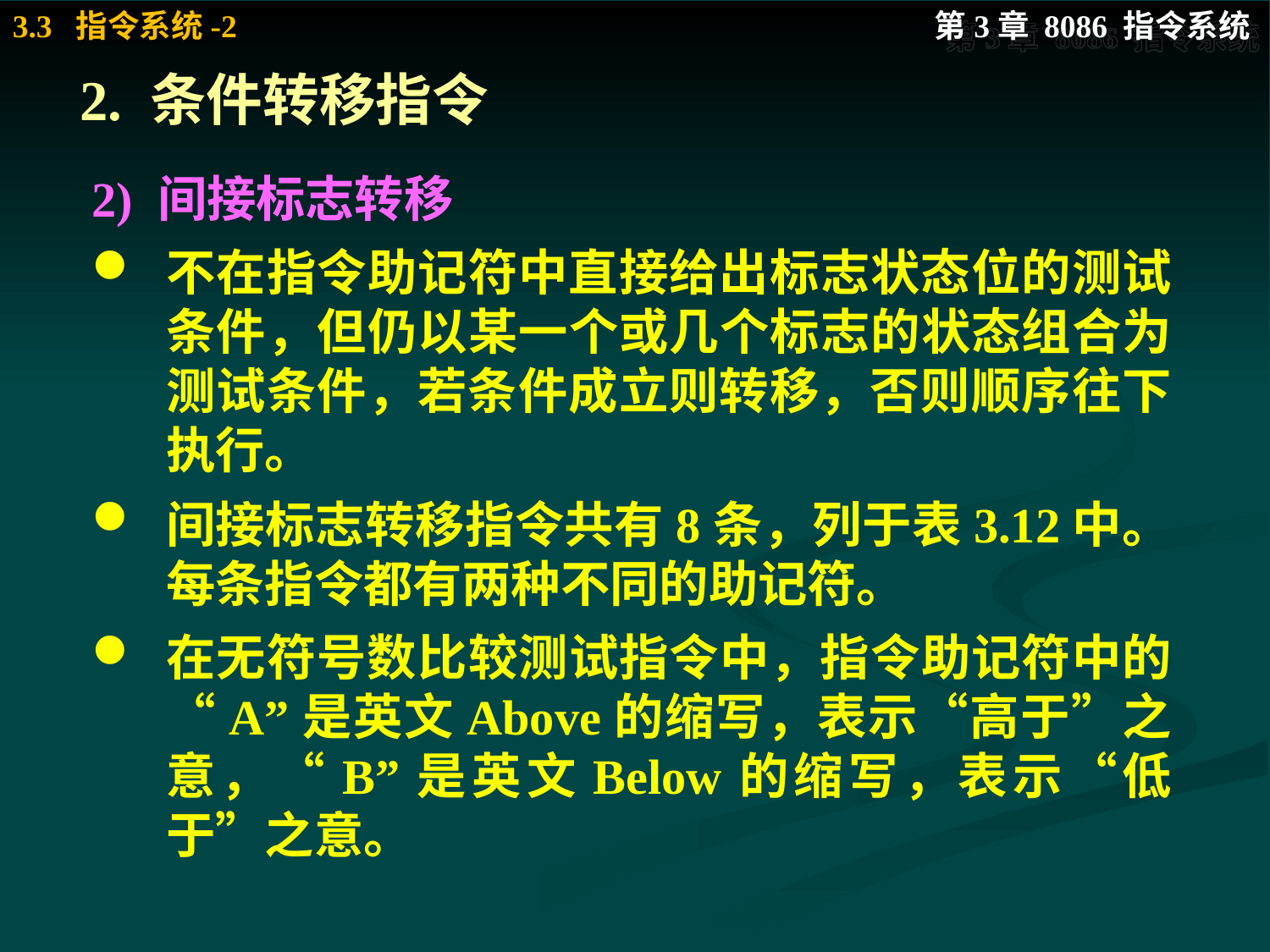

# 2. 条件转移指令
2) 间接标志转移
不在指令助记符中直接给出标志状态位的测试条件，但仍以某一个或几个标志的状态组合为测试条件，若条件成立则转移，否则顺序往下执行。
间接标志转移指令共有8条，列于表3.12中。每条指令都有两种不同的助记符。
在无符号数比较测试指令中，指令助记符中的“A”是英文Above的缩写，表示“高于”之意，“B”是英文Below的缩写，表示“低于”之意。